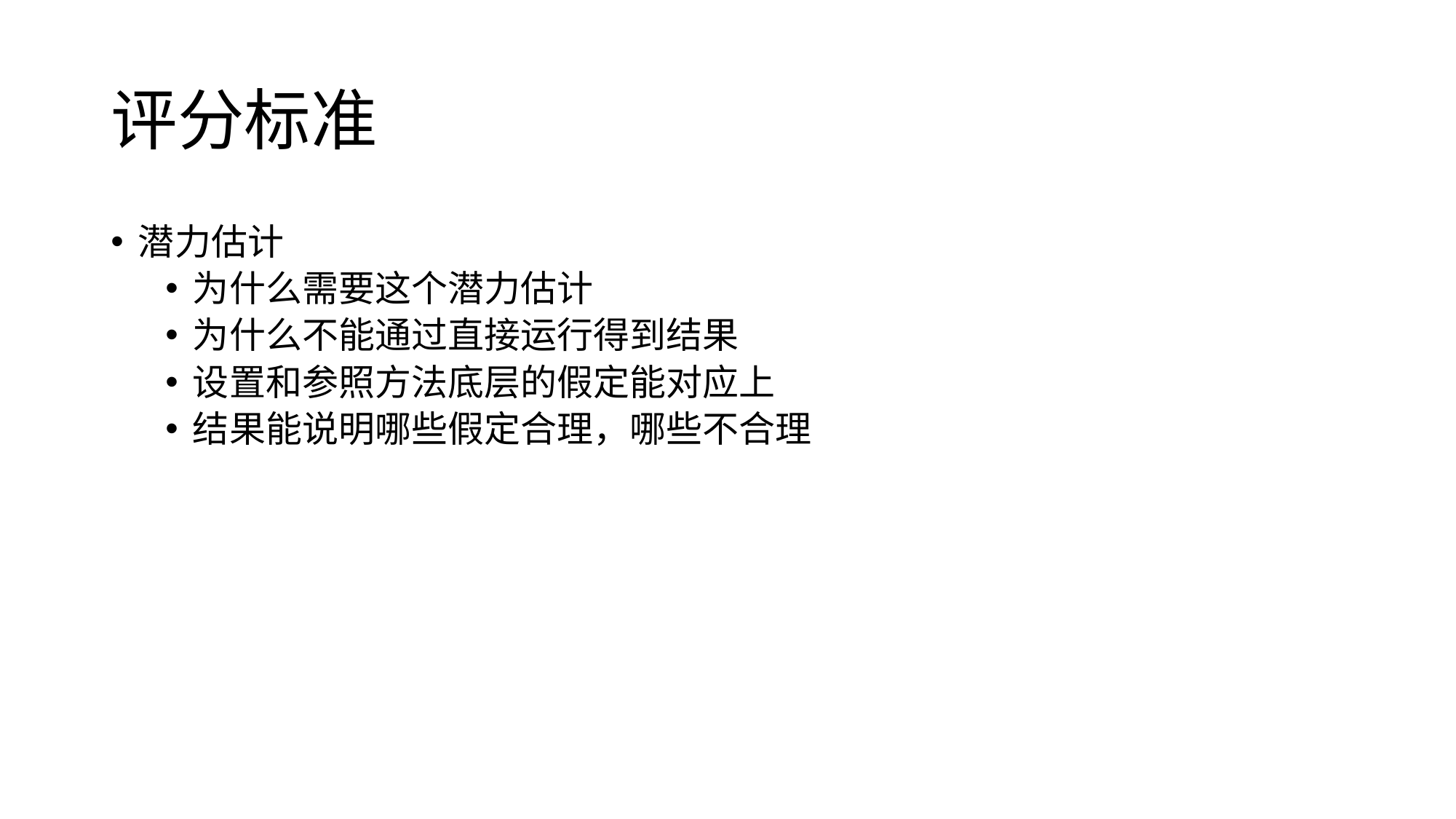

# 评分标准
潜力估计
为什么需要这个潜力估计
为什么不能通过直接运行得到结果
设置和参照方法底层的假定能对应上
结果能说明哪些假定合理，哪些不合理